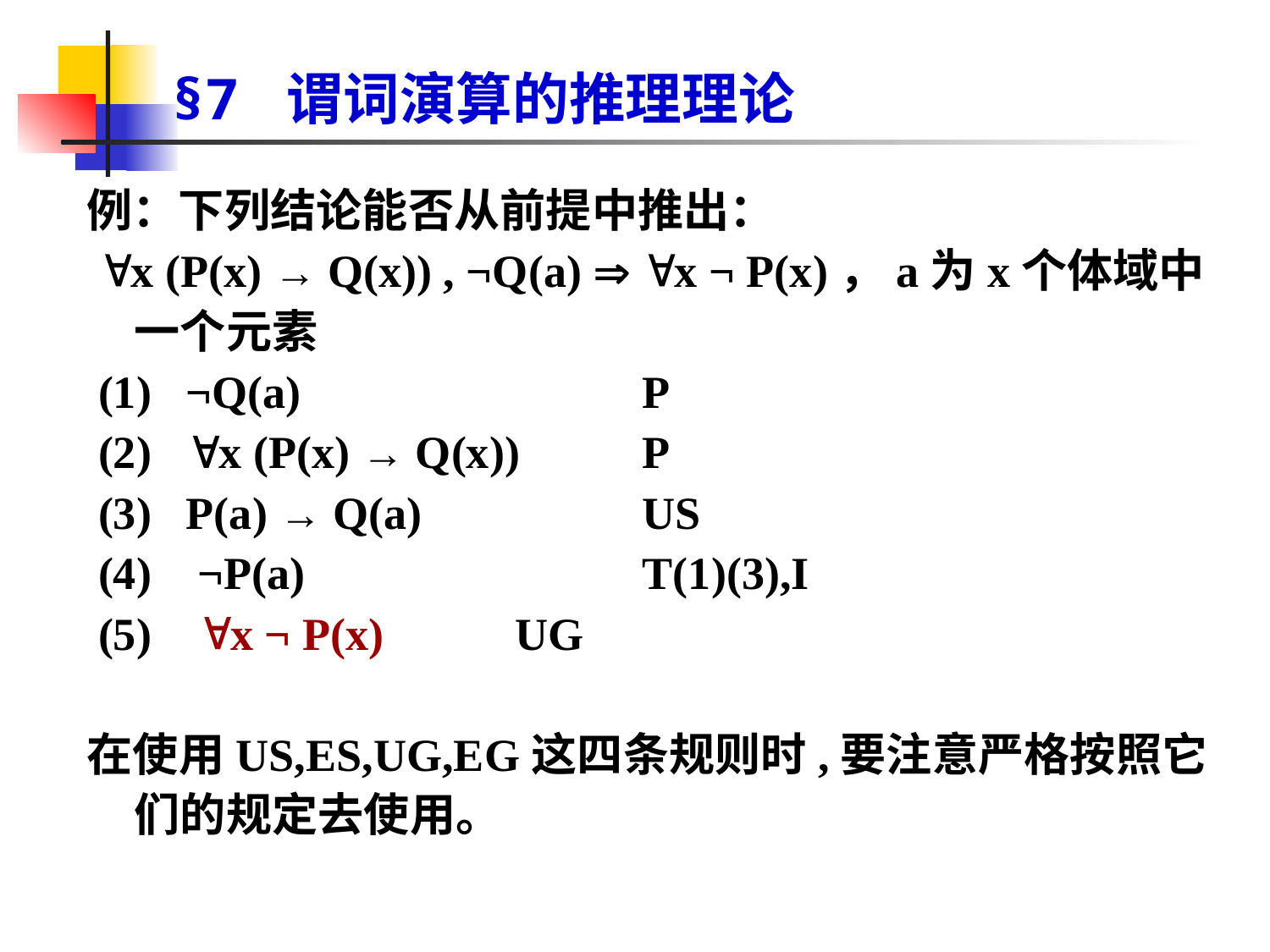

# §7 谓词演算的推理理论
例：下列结论能否从前提中推出：
 ∀x (P(x) → Q(x)) , ¬Q(a) ⇒ ∀x ¬ P(x)，a为x个体域中一个元素
 (1)   ¬Q(a) 			P
 (2)   ∀x (P(x) → Q(x)) 	P
 (3)   P(a) → Q(a)		US
 (4)    ¬P(a)			T(1)(3),I
 (5)    ∀x ¬ P(x)		UG

在使用US,ES,UG,EG这四条规则时,要注意严格按照它们的规定去使用。
104